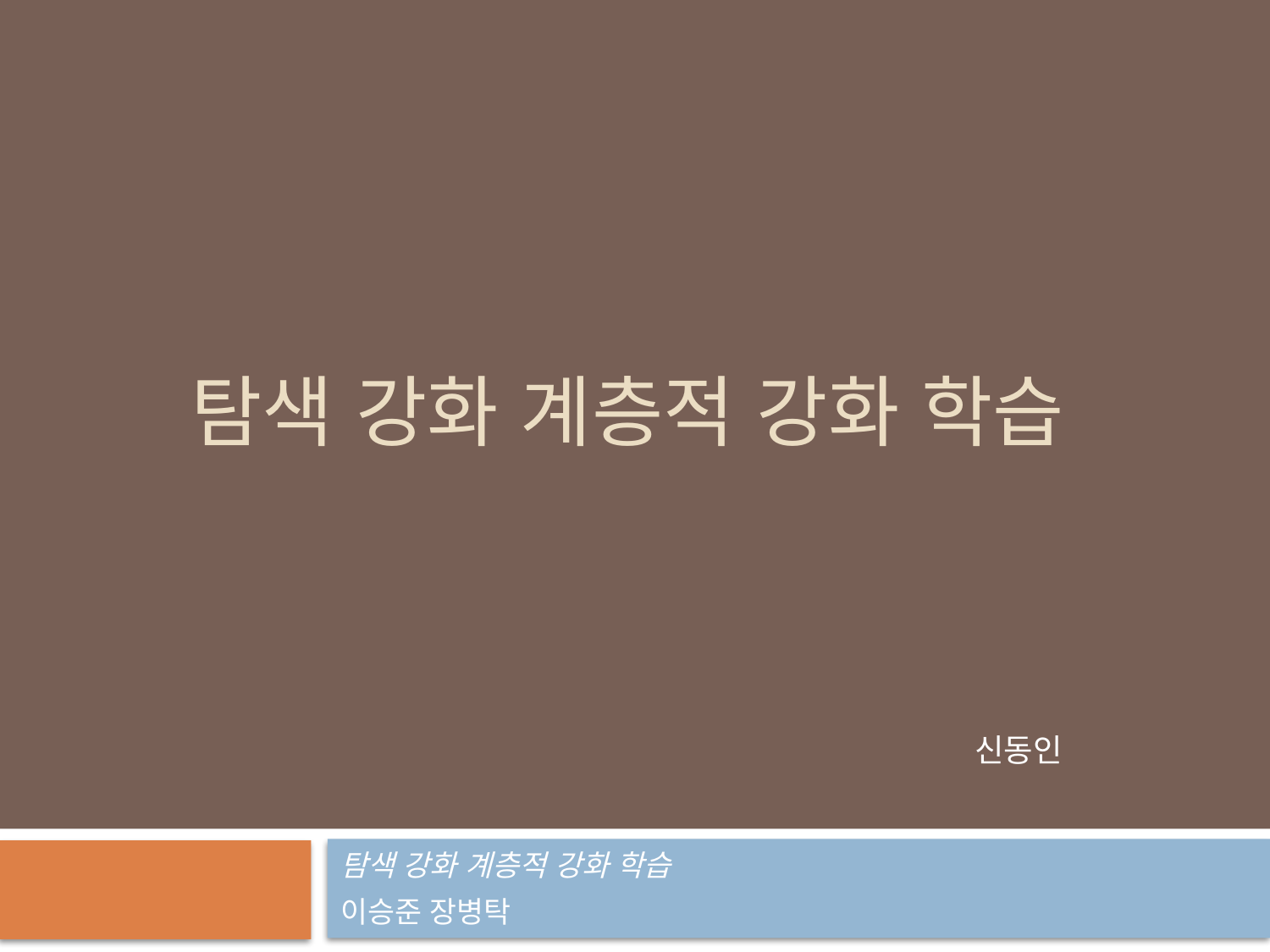

# 탐색 강화 계층적 강화 학습
신동인
탐색 강화 계층적 강화 학습
이승준 장병탁